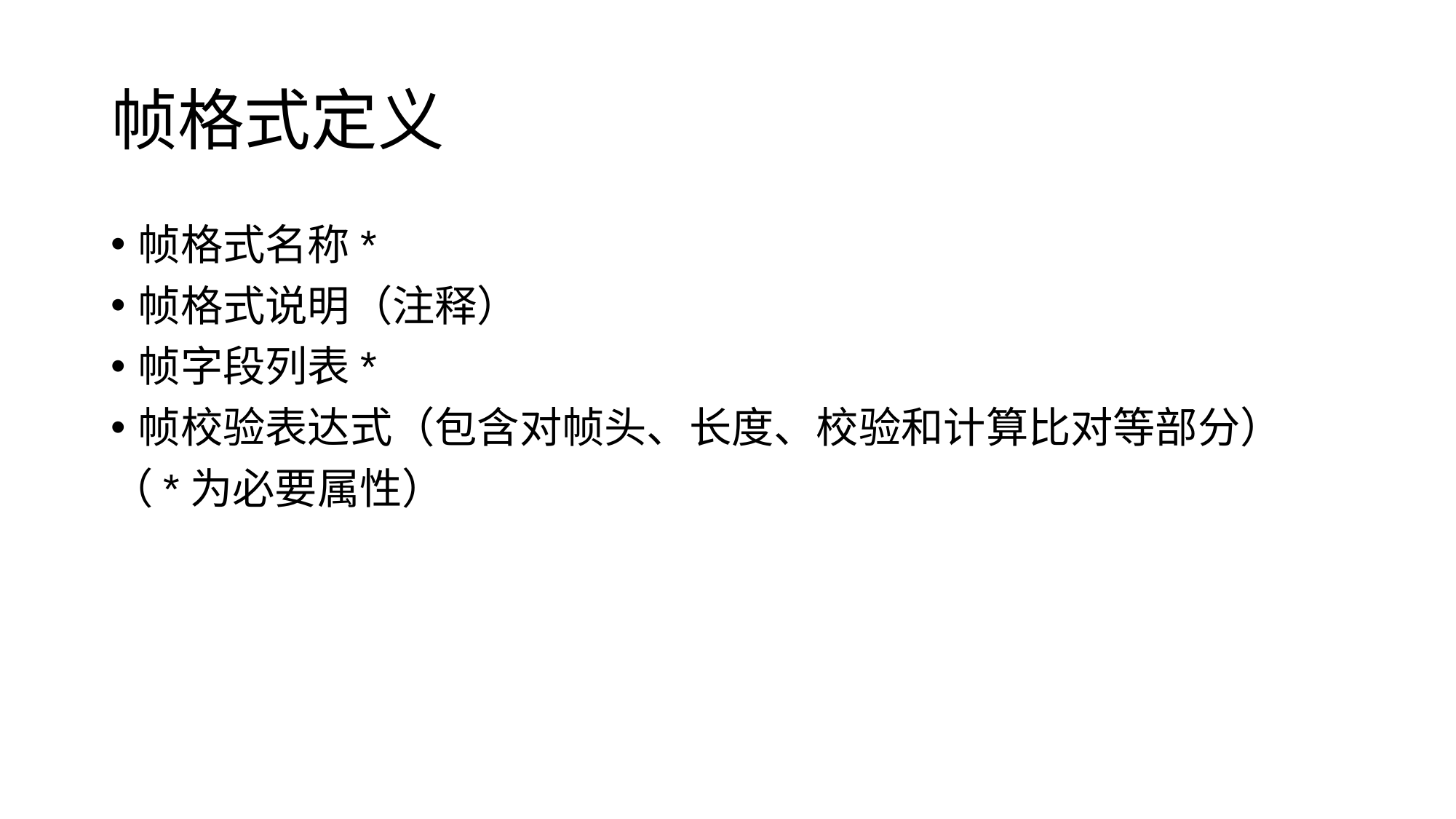

# 帧格式定义
帧格式名称*
帧格式说明（注释）
帧字段列表*
帧校验表达式（包含对帧头、长度、校验和计算比对等部分）
（*为必要属性）